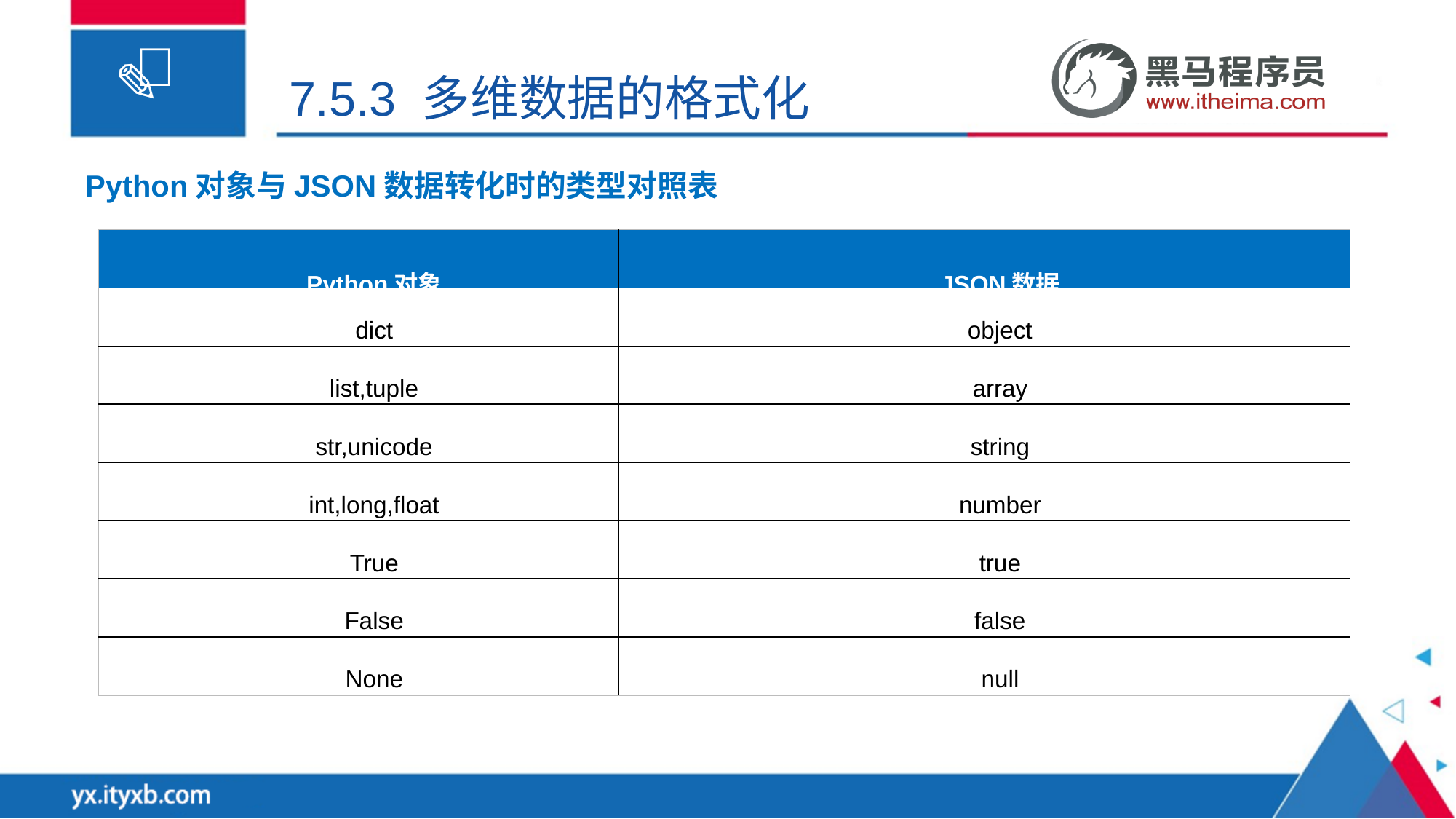

7.5.3 多维数据的格式化
Python对象与JSON数据转化时的类型对照表
| Python对象 | JSON数据 |
| --- | --- |
| dict | object |
| list,tuple | array |
| str,unicode | string |
| int,long,float | number |
| True | true |
| False | false |
| None | null |